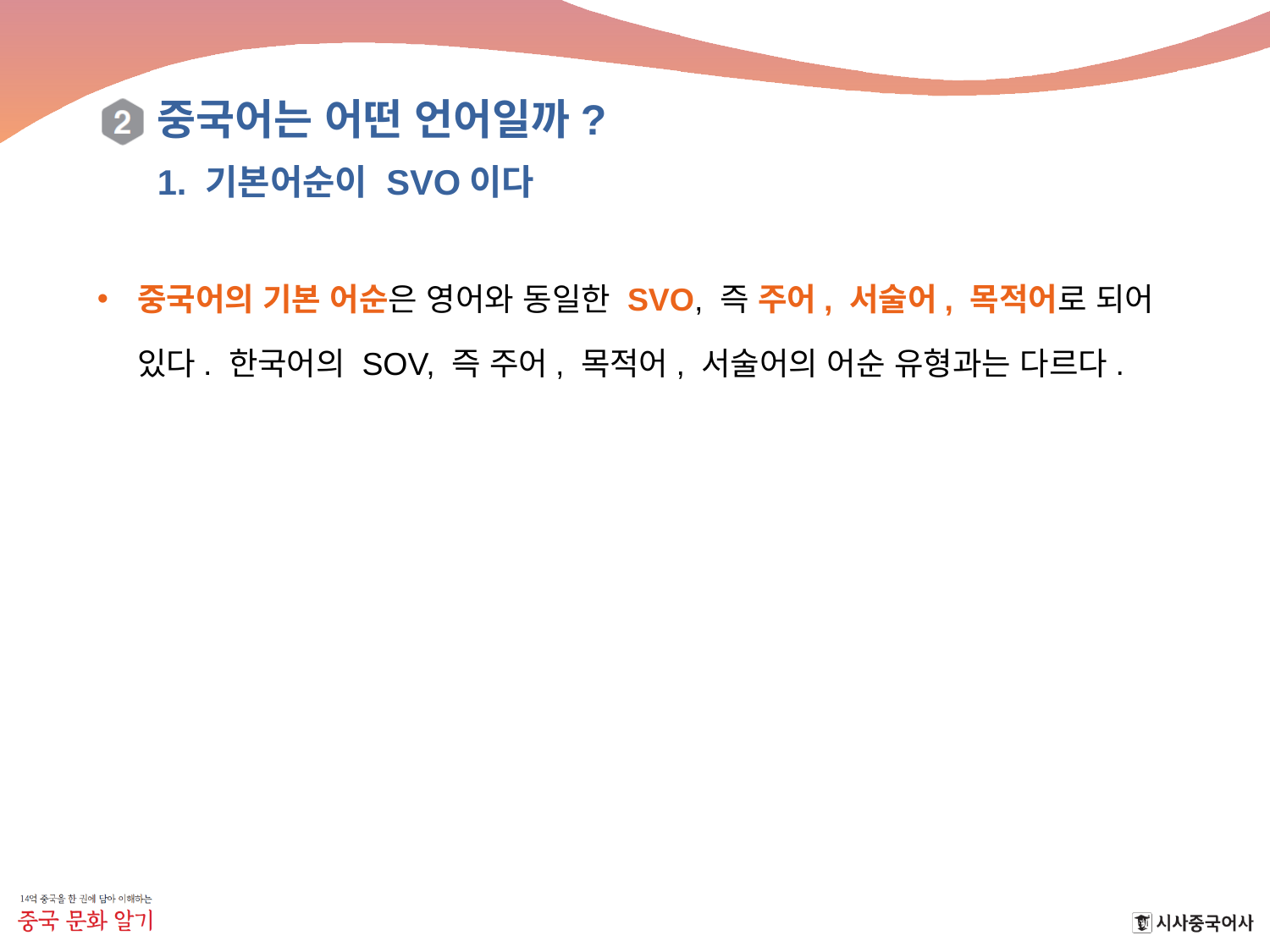

중국어의 기본 어순은 영어와 동일한 SVO, 즉 주어, 서술어, 목적어로 되어 있다. 한국어의 SOV, 즉 주어, 목적어, 서술어의 어순 유형과는 다르다.